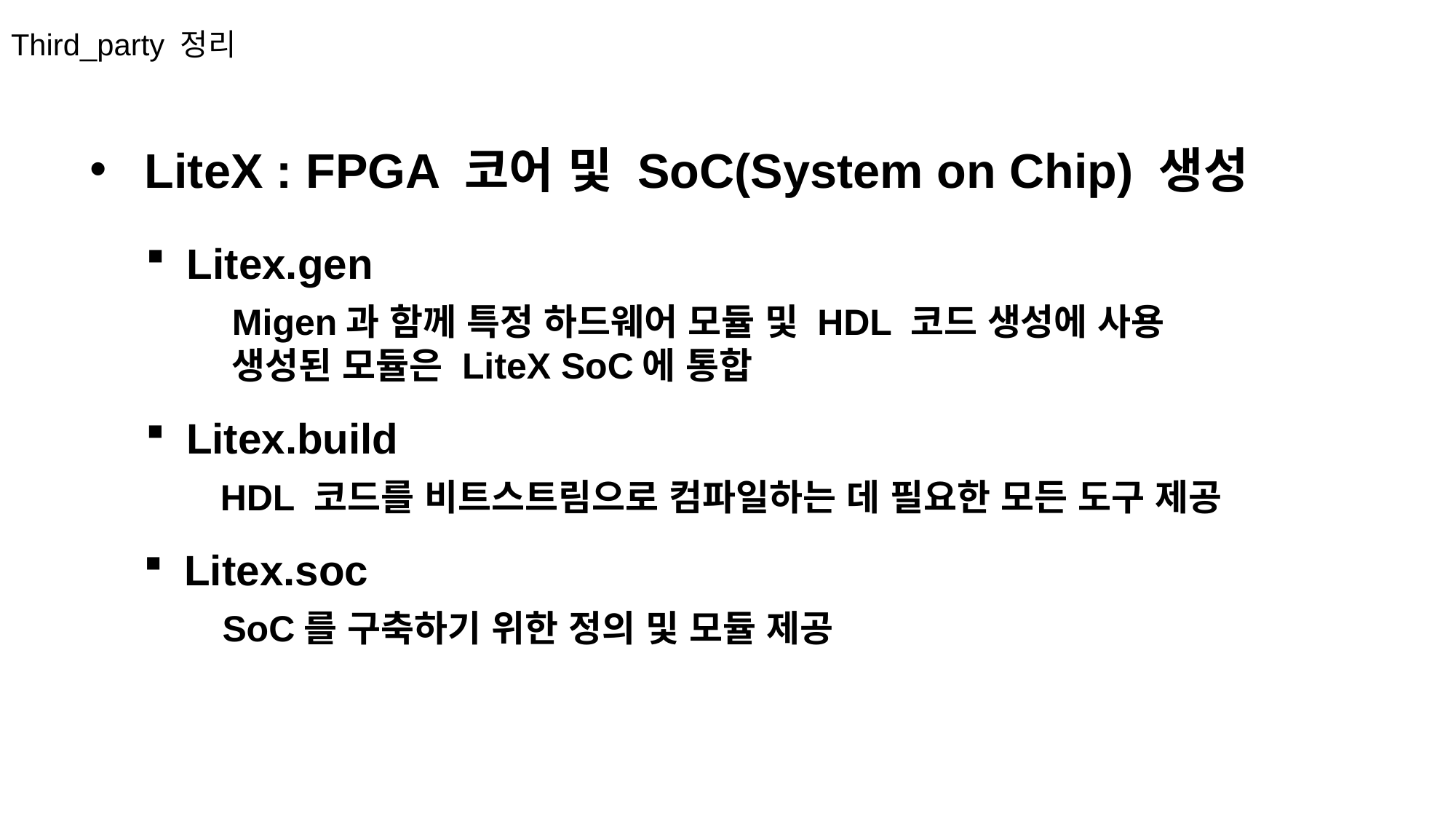

Third_party 정리
LiteX : FPGA 코어 및 SoC(System on Chip) 생성
Litex.gen
Migen과 함께 특정 하드웨어 모듈 및 HDL 코드 생성에 사용
생성된 모듈은 LiteX SoC에 통합
Litex.build
HDL 코드를 비트스트림으로 컴파일하는 데 필요한 모든 도구 제공
Litex.soc
SoC를 구축하기 위한 정의 및 모듈 제공